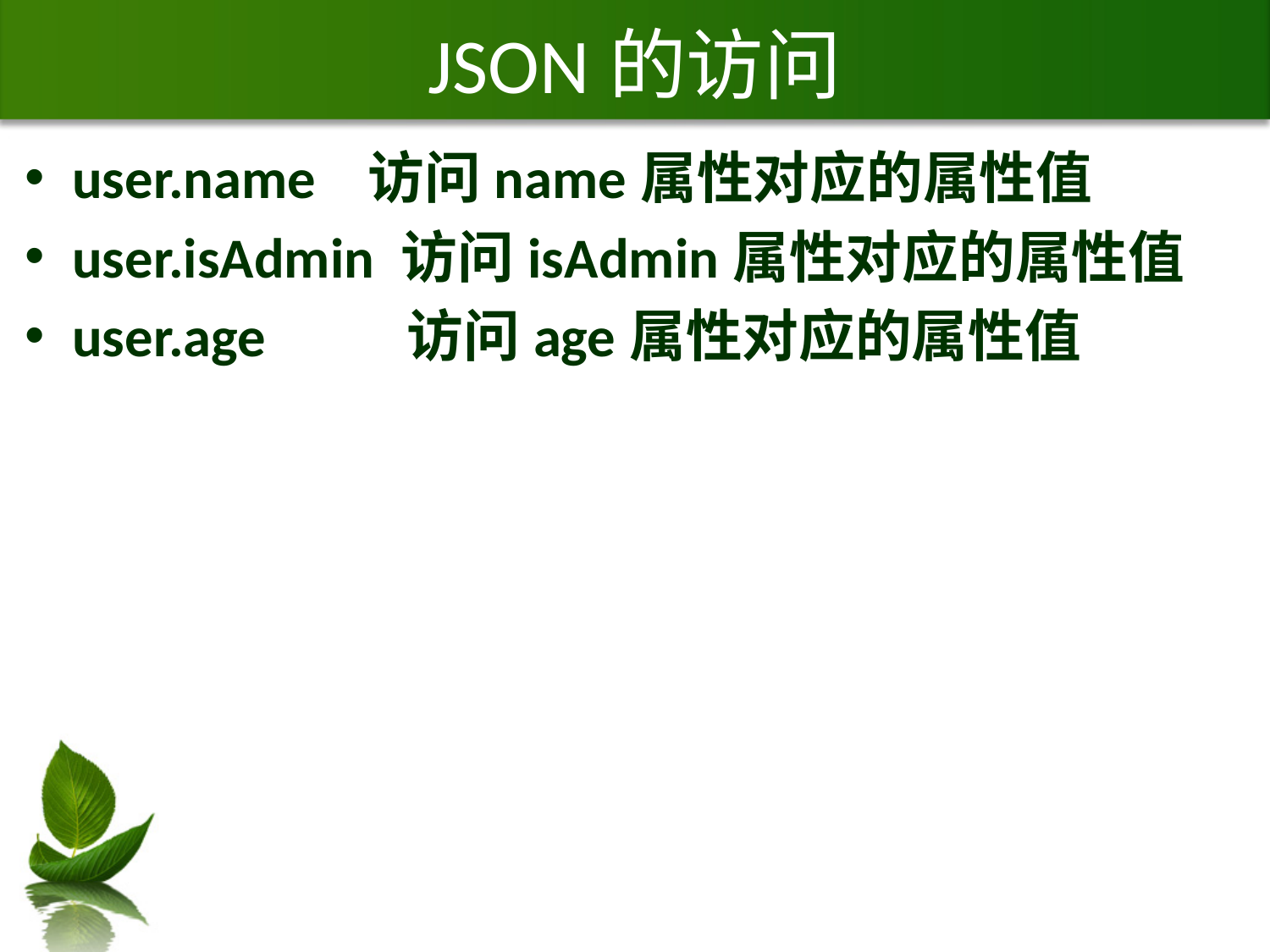

# JSON的访问
user.name   访问name属性对应的属性值
user.isAdmin 访问isAdmin属性对应的属性值
user.age          访问age属性对应的属性值